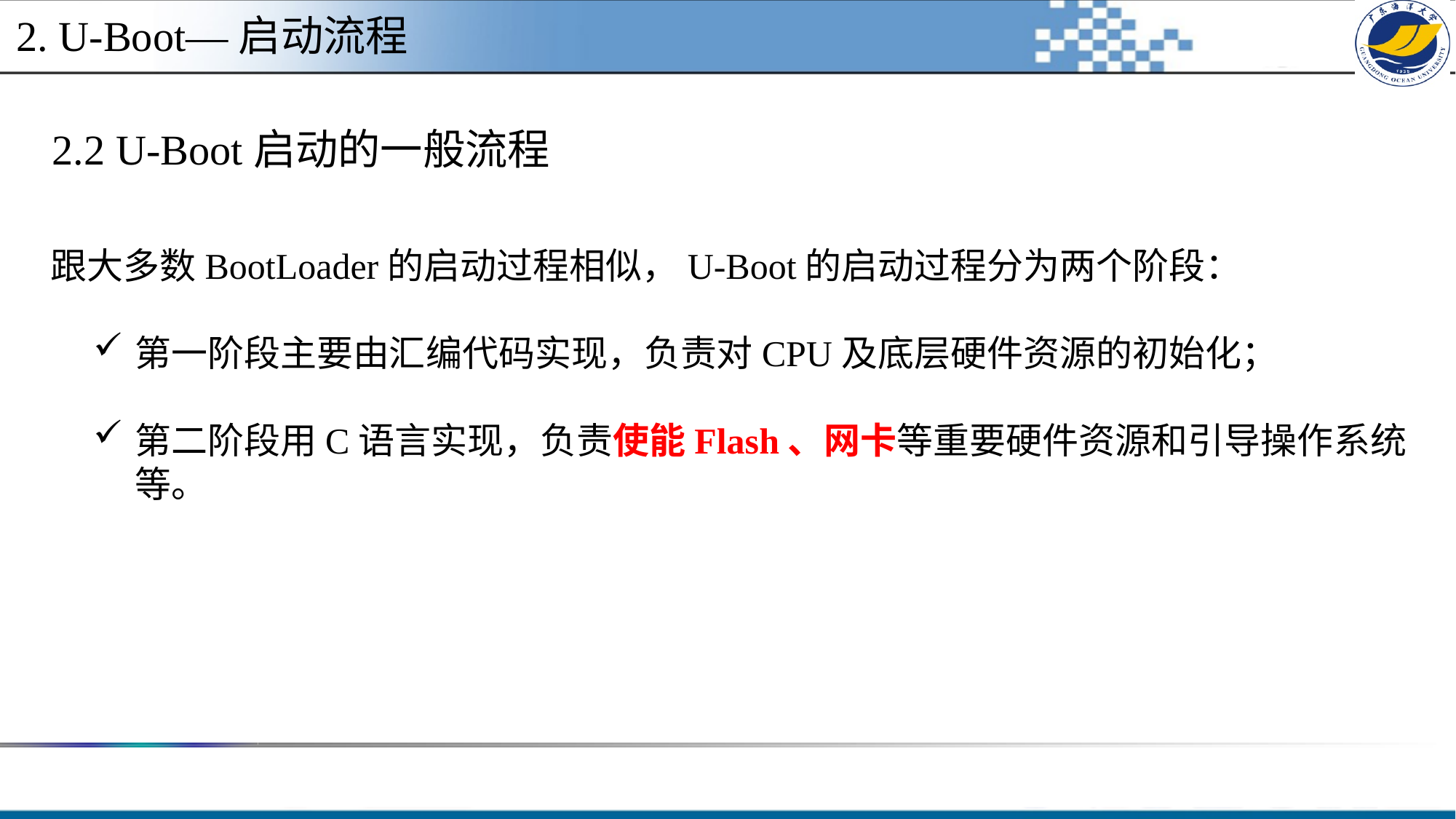

2. U-Boot—启动流程
 2.2 U-Boot启动的一般流程
跟大多数BootLoader的启动过程相似，U-Boot的启动过程分为两个阶段：

第一阶段主要由汇编代码实现，负责对CPU及底层硬件资源的初始化；

第二阶段用C语言实现，负责使能Flash、网卡等重要硬件资源和引导操作系统等。